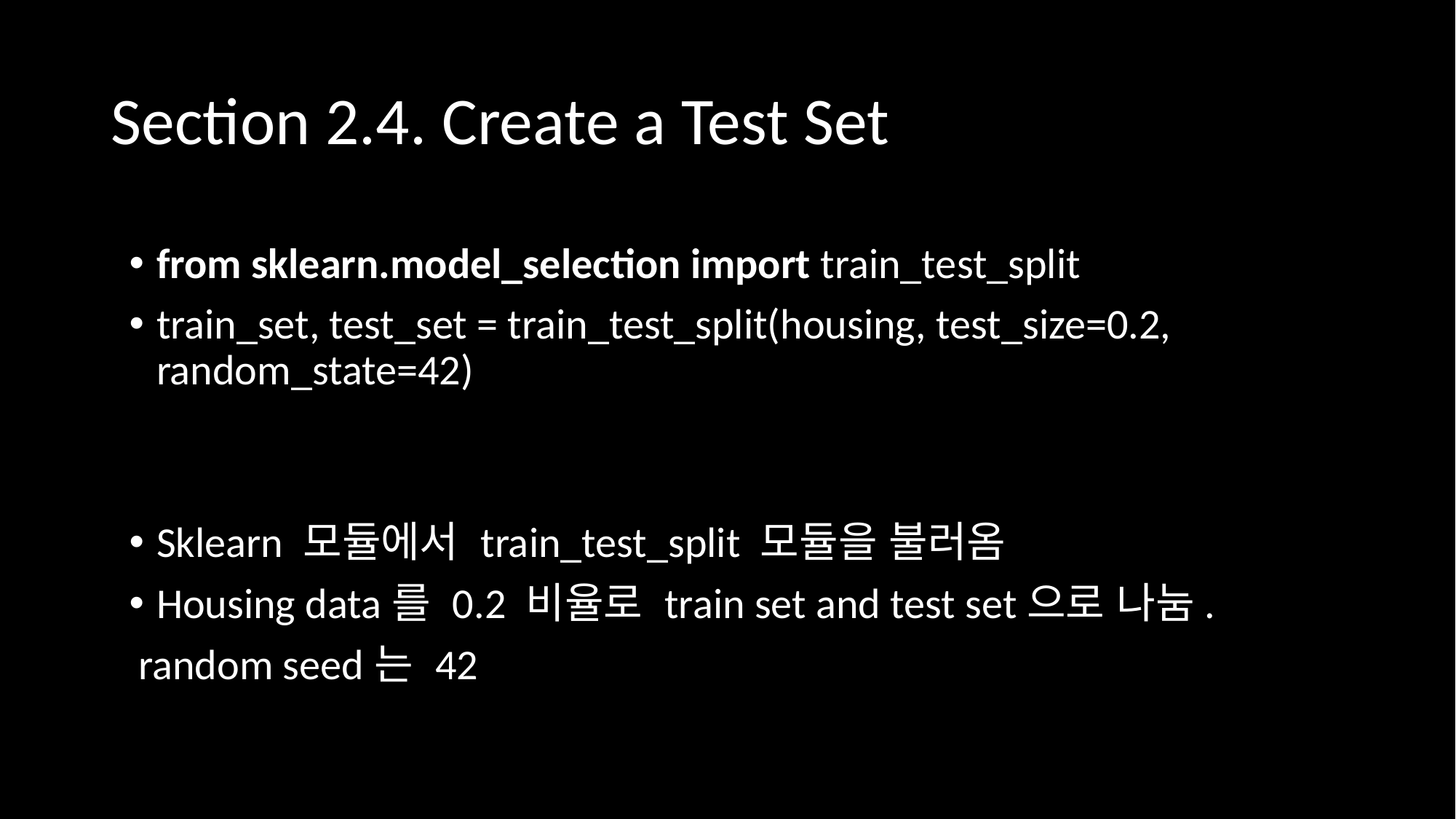

# Section 2.4. Create a Test Set
from sklearn.model_selection import train_test_split
train_set, test_set = train_test_split(housing, test_size=0.2, random_state=42)
Sklearn 모듈에서 train_test_split 모듈을 불러옴
Housing data를 0.2 비율로 train set and test set으로 나눔.
 random seed는 42